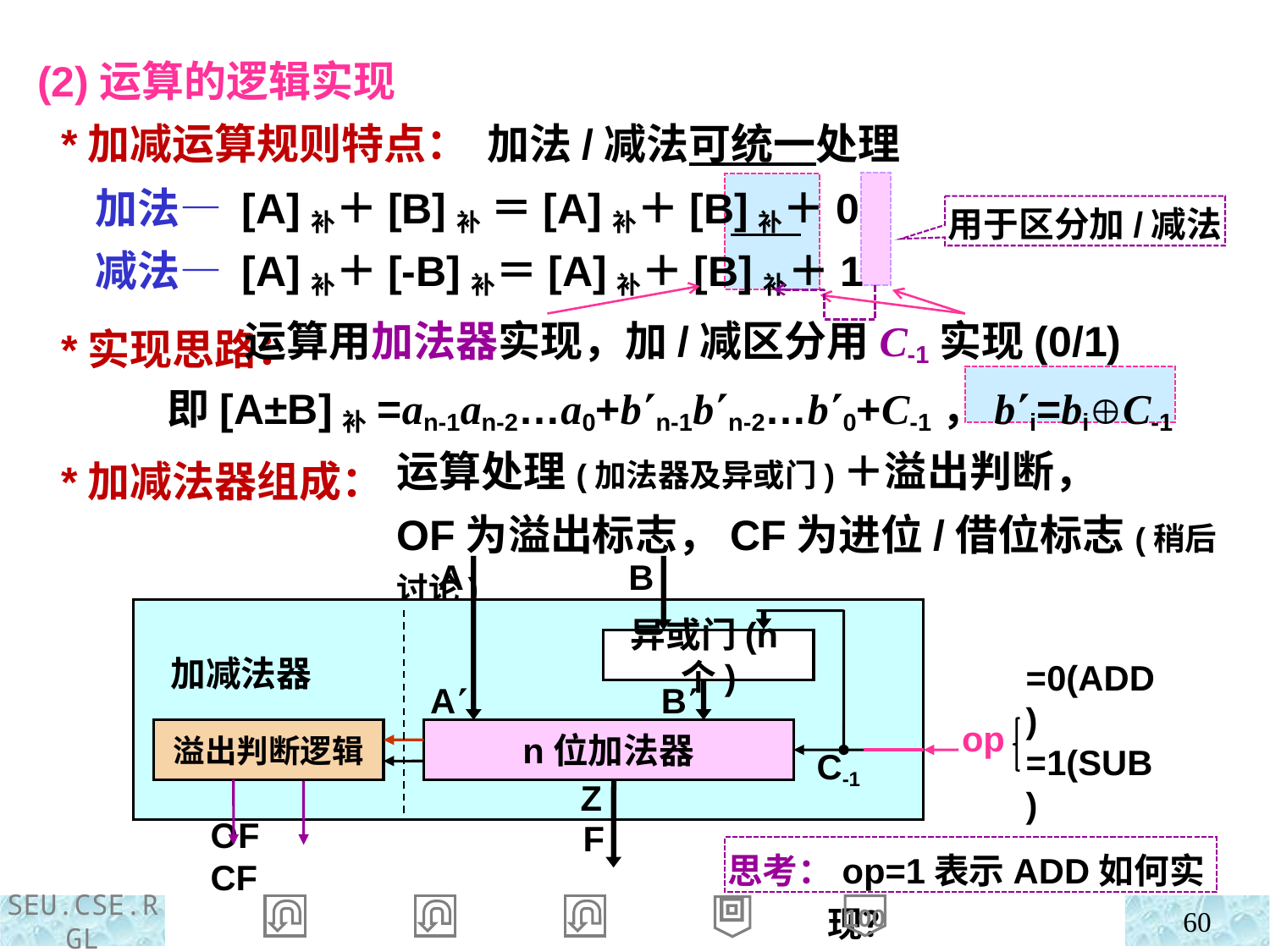

(2)运算的逻辑实现
  *加减运算规则特点：
     加法— [A]补＋[B]补 ＝[A]补＋[B]补＋ 0
     减法— [A]补＋[-B]补＝[A]补＋[B]补＋ 1
  *实现思路：

  *加减法器组成：
加法/减法可统一处理

用于区分加/减法
       运算用加法器实现，加/减区分用C-1实现(0/1)
即[A±B]补=an-1an-2…a0+b′n-1b′n-2…b′0+C-1，b′i=bi⊕C-1

运算处理(加法器及异或门)＋溢出判断，
OF为溢出标志，CF为进位/借位标志(稍后讨论)
A
B

  加减法器

异或门(n个)

A′
B′
=0(ADD)
=1(SUB)
op

n位加法器
溢出判断逻辑

C-1

Z

F
OF  CF
思考：op=1表示ADD如何实现？
100

60
回